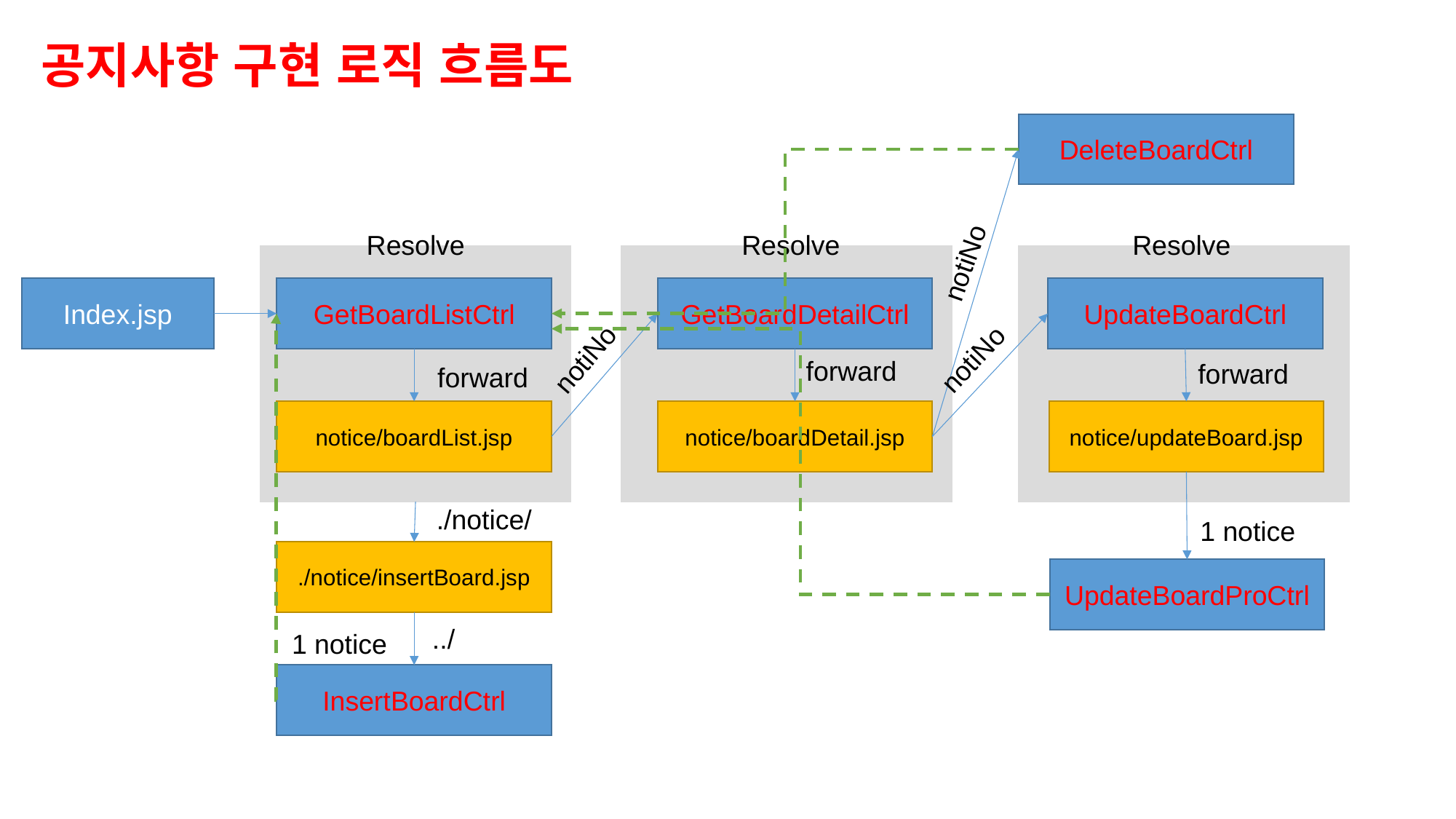

공지사항 구현 로직 흐름도
DeleteBoardCtrl
Resolve
Resolve
Resolve
notiNo

Index.jsp
GetBoardListCtrl
GetBoardDetailCtrl
UpdateBoardCtrl
notiNo
notiNo
forward
forward
forward
notice/boardList.jsp
notice/boardDetail.jsp
notice/updateBoard.jsp
./notice/
1 notice
./notice/insertBoard.jsp
UpdateBoardProCtrl
../
1 notice
InsertBoardCtrl